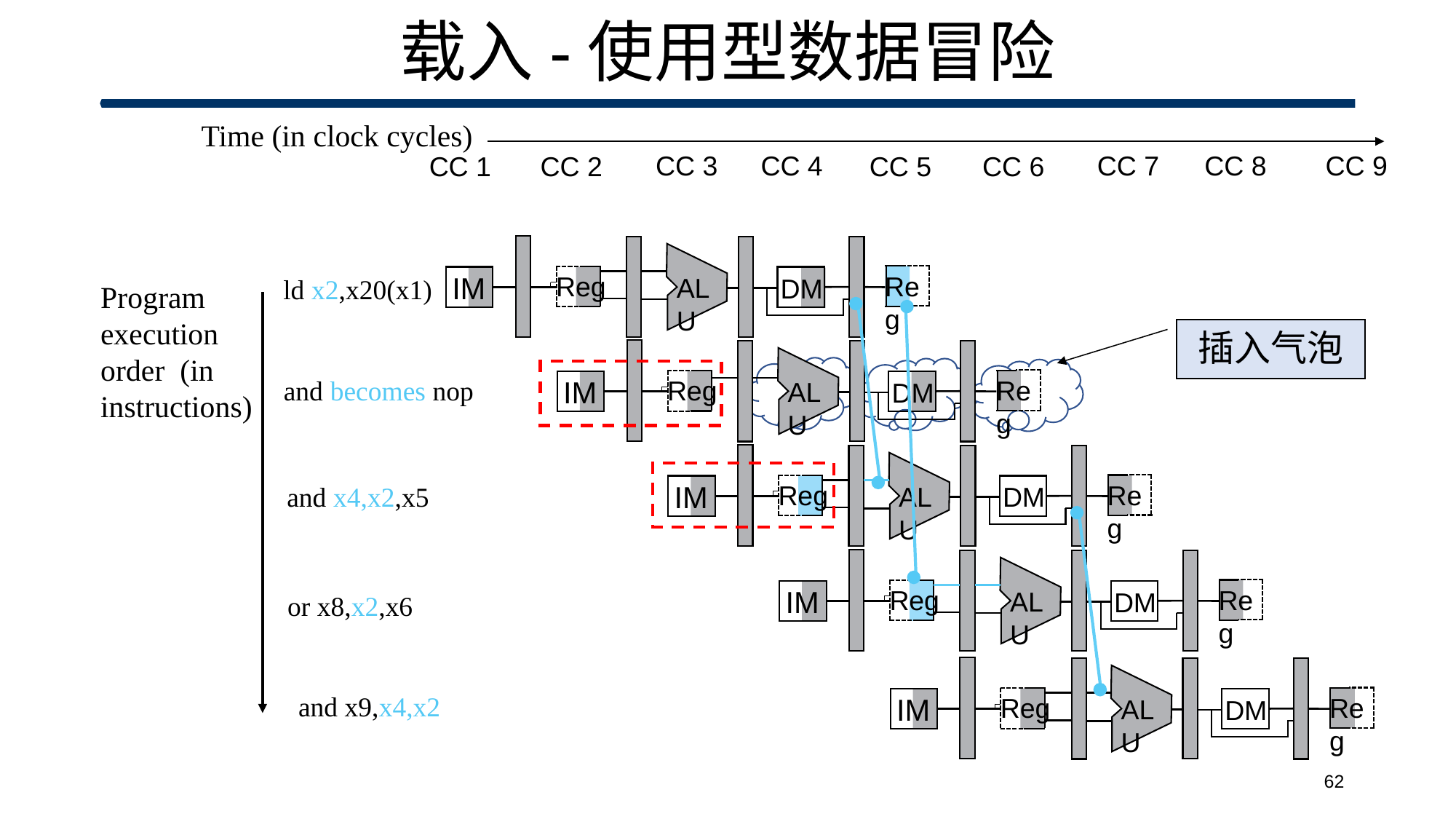

# 载入-使用型数据冒险
Time (in clock cycles)
CC 3
CC 9
CC 4
CC 7
CC 8
CC 2
CC 5
CC 1
CC 6

IM
Reg
Reg
ALU
DM
ld x2,x20(x1)
Program execution
order  (in
instructions)
and becomes nop
and x4,x2,x5
or x8,x2,x6
and x9,x4,x2

插入气泡

IM
Reg
Reg
ALU
DM

IM
Reg
Reg
ALU
DM

IM
Reg
Reg
ALU
DM

IM
Reg
Reg
ALU
DM

62